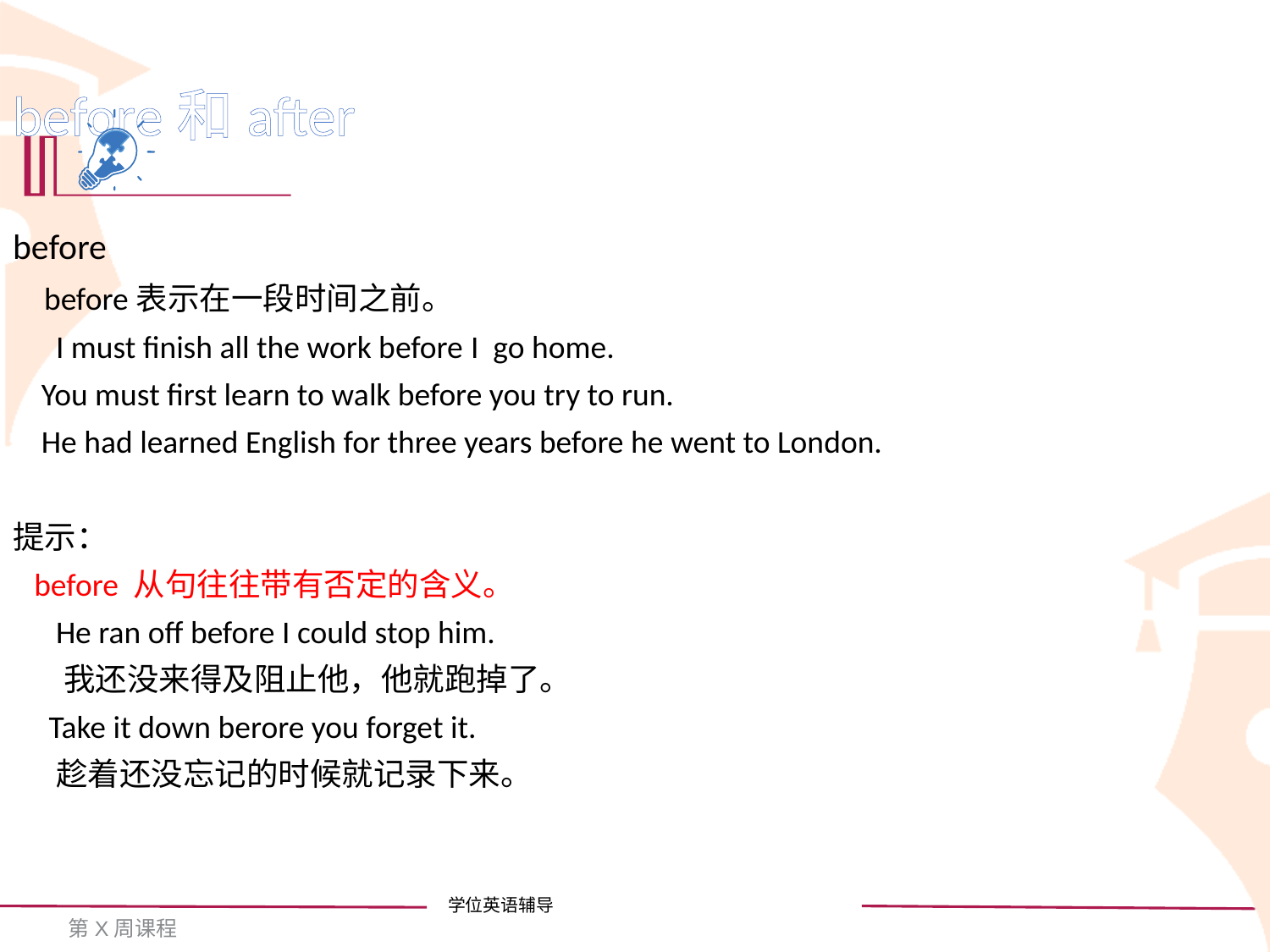

before和after

before
    before表示在一段时间之前。
      I must finish all the work before I  go home.
    You must first learn to walk before you try to run.
    He had learned English for three years before he went to London.

提示：
   before 从句往往带有否定的含义。
      He ran off before I could stop him.
      我还没来得及阻止他，他就跑掉了。
     Take it down berore you forget it.
     趁着还没忘记的时候就记录下来。